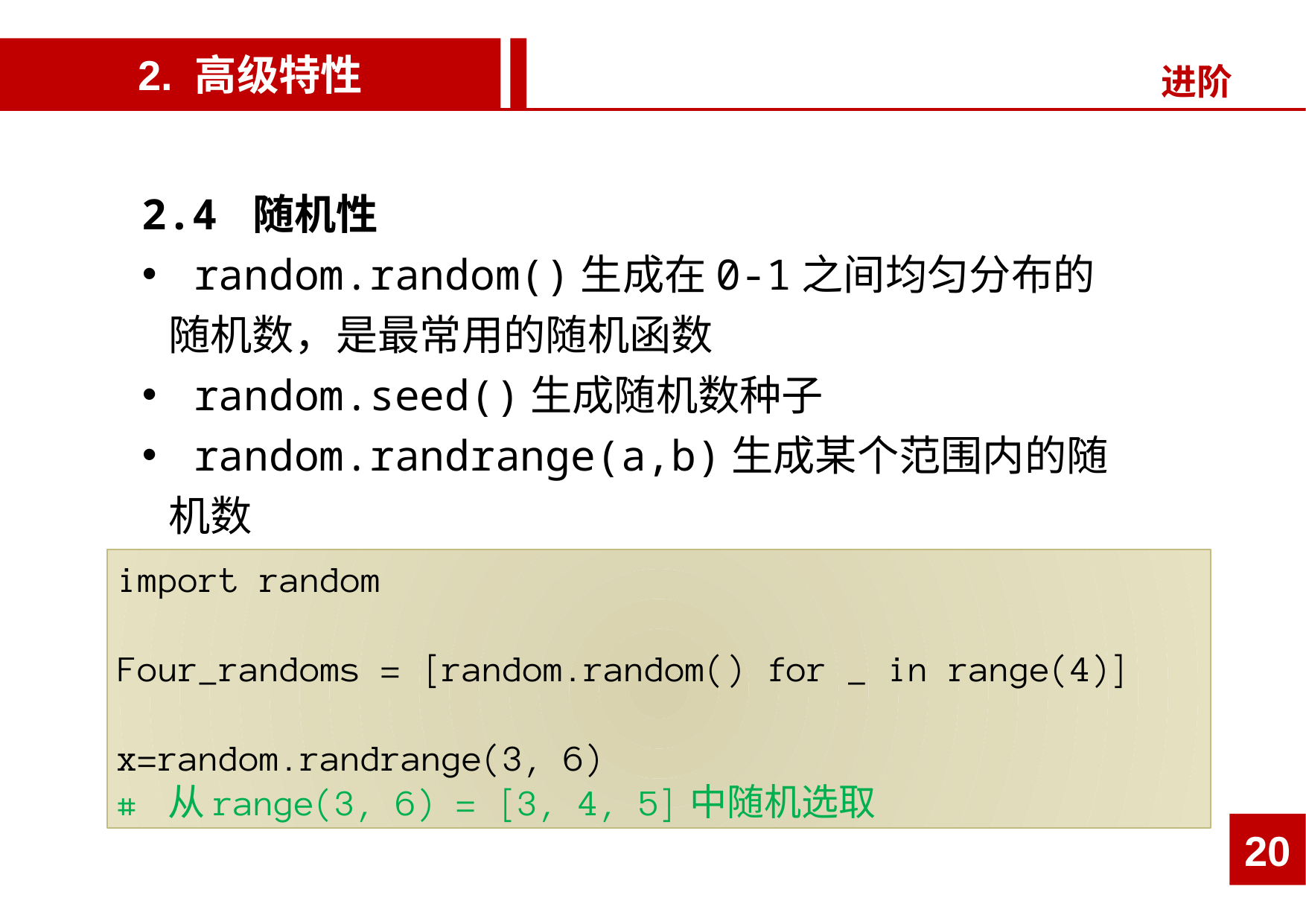

2. 高级特性

进阶
2.4 随机性
 random.random()生成在0-1之间均匀分布的随机数，是最常用的随机函数
 random.seed()生成随机数种子
 random.randrange(a,b)生成某个范围内的随机数
import random

Four_randoms = [random.random() for _ in range(4)]

x=random.randrange(3, 6)
# 从range(3, 6) = [3, 4, 5]中随机选取
20